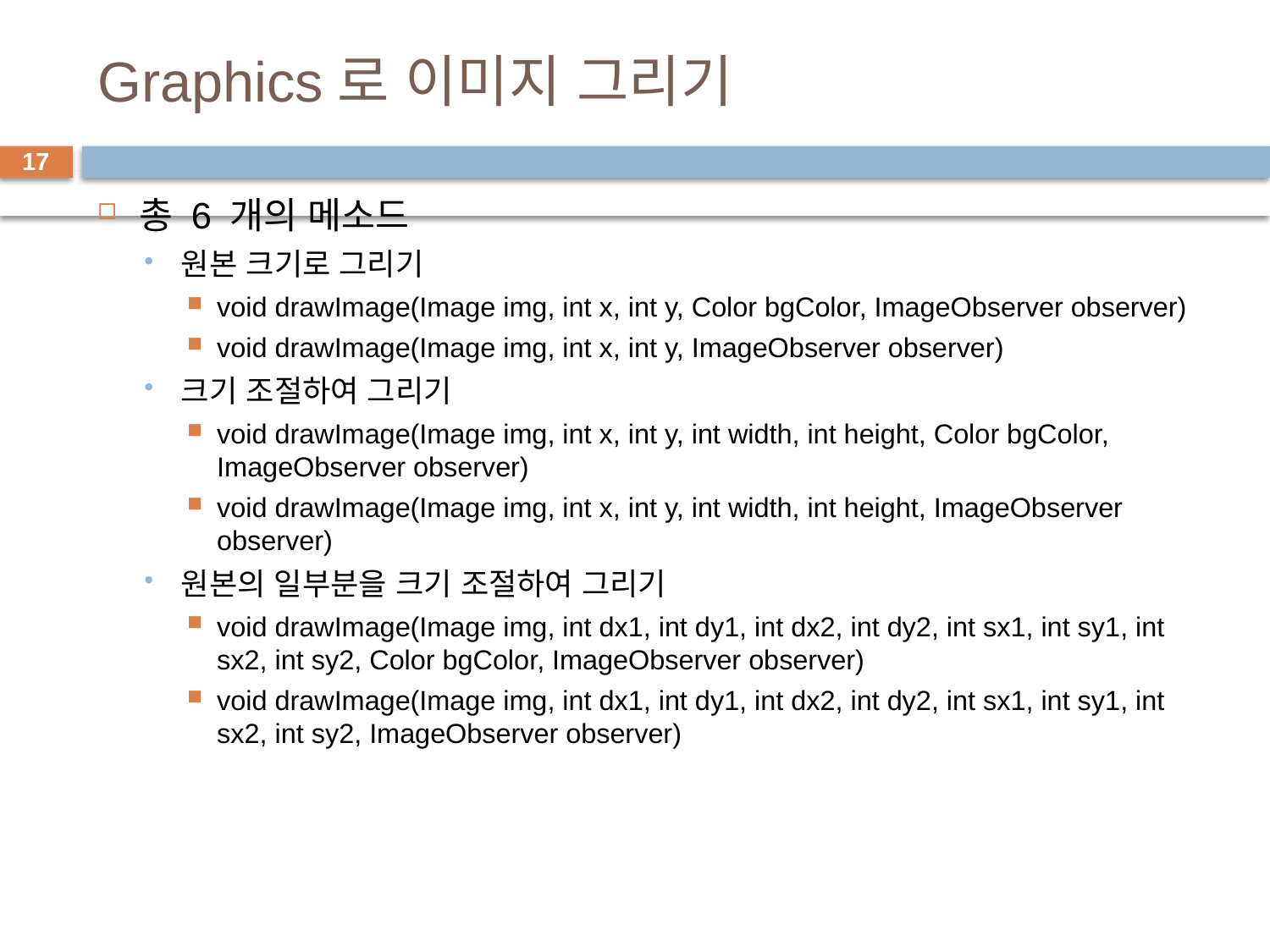

# Graphics로 이미지 그리기
17
총 6 개의 메소드
원본 크기로 그리기
void drawImage(Image img, int x, int y, Color bgColor, ImageObserver observer)
void drawImage(Image img, int x, int y, ImageObserver observer)
크기 조절하여 그리기
void drawImage(Image img, int x, int y, int width, int height, Color bgColor, ImageObserver observer)
void drawImage(Image img, int x, int y, int width, int height, ImageObserver observer)
원본의 일부분을 크기 조절하여 그리기
void drawImage(Image img, int dx1, int dy1, int dx2, int dy2, int sx1, int sy1, int sx2, int sy2, Color bgColor, ImageObserver observer)
void drawImage(Image img, int dx1, int dy1, int dx2, int dy2, int sx1, int sy1, int sx2, int sy2, ImageObserver observer)